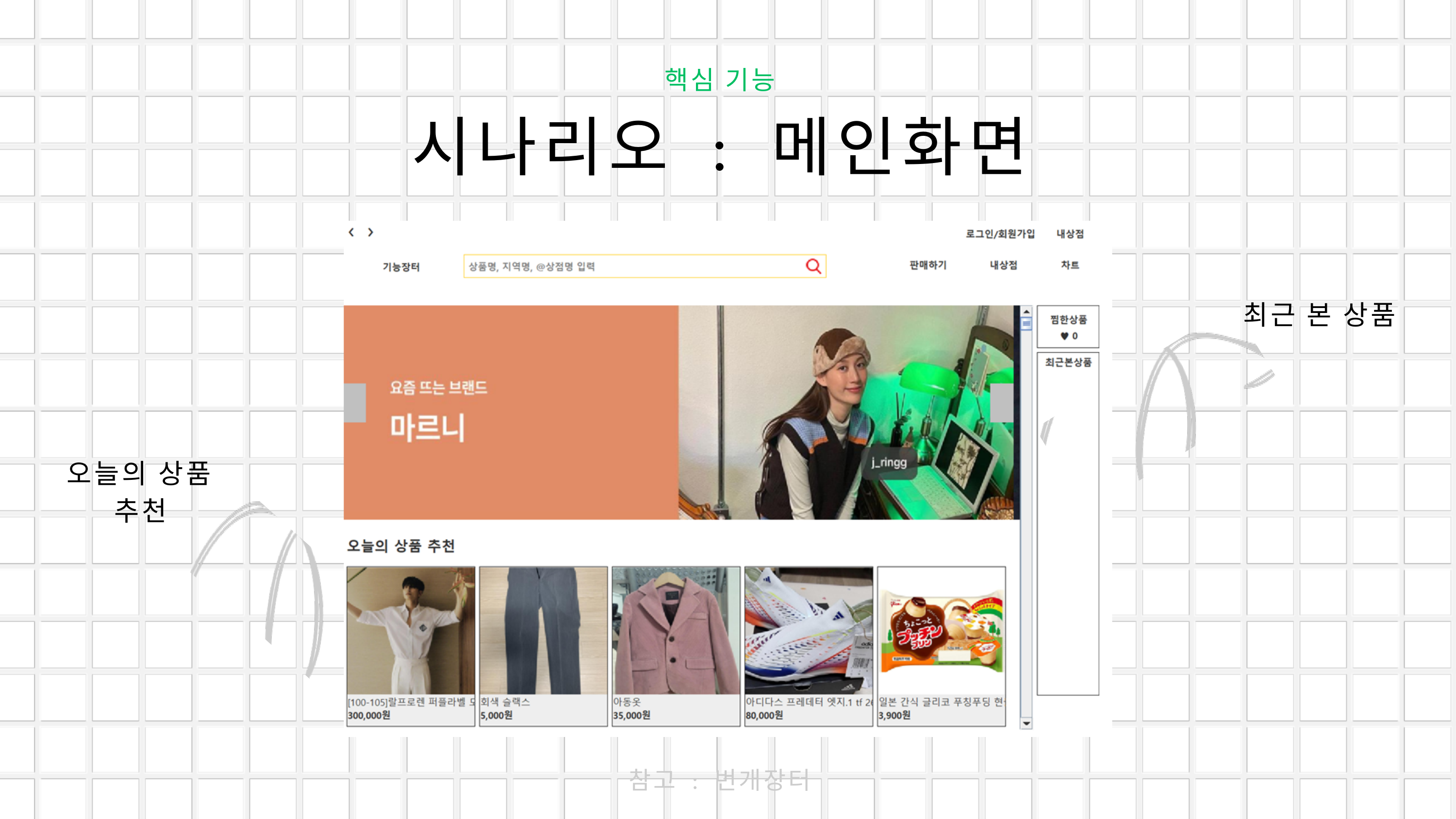

핵심 기능
시나리오 : 메인화면

최근 본 상품

오늘의 상품 추천

참고 : 번개장터